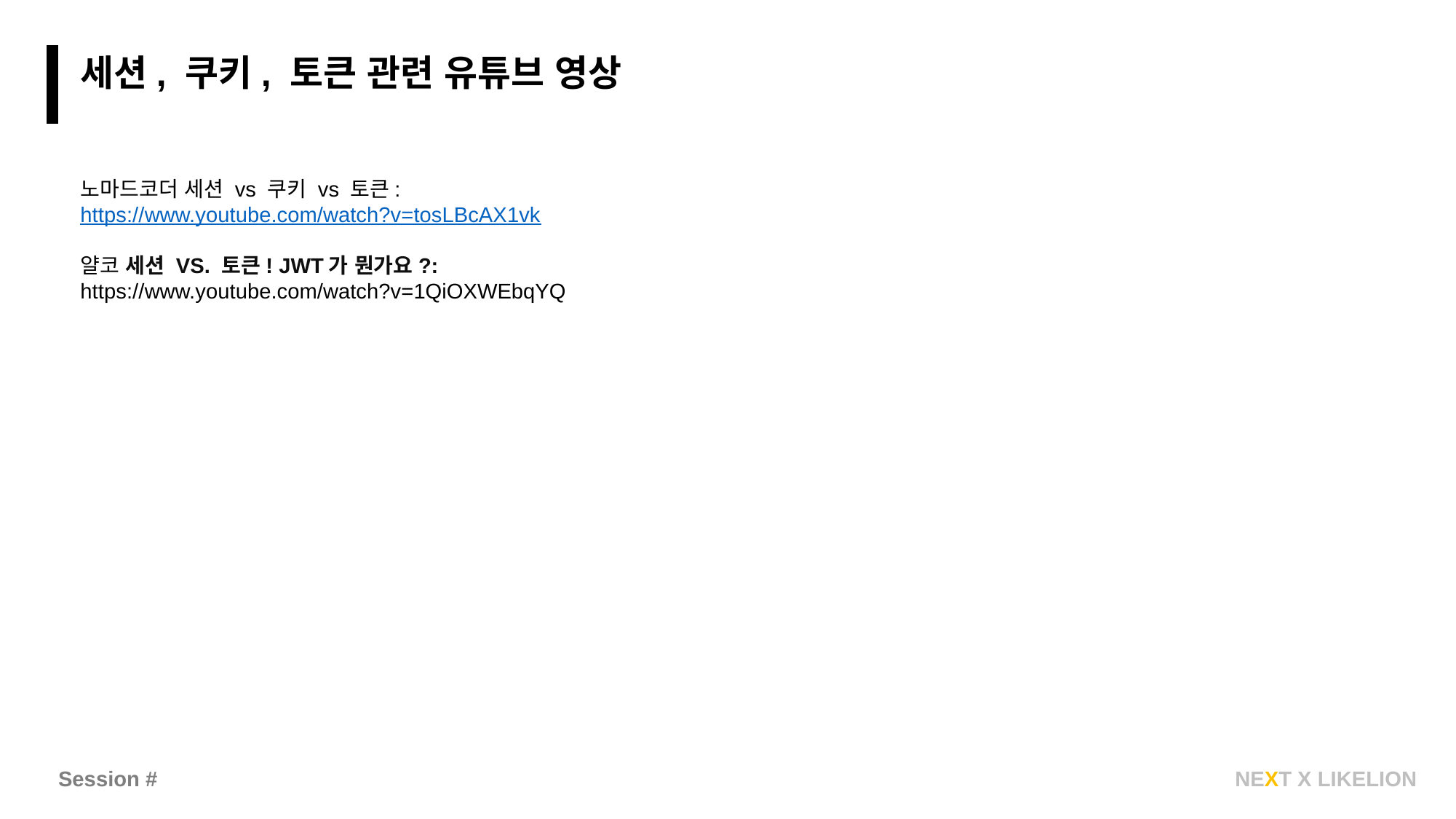

과제
세션, 쿠키, 토큰 관련 유튜브 영상

노마드코더 세션 vs 쿠키 vs 토큰: https://www.youtube.com/watch?v=tosLBcAX1vk

얄코 세션 VS. 토큰! JWT가 뭔가요?:
https://www.youtube.com/watch?v=1QiOXWEbqYQ
Session #
NEXT X LIKELION